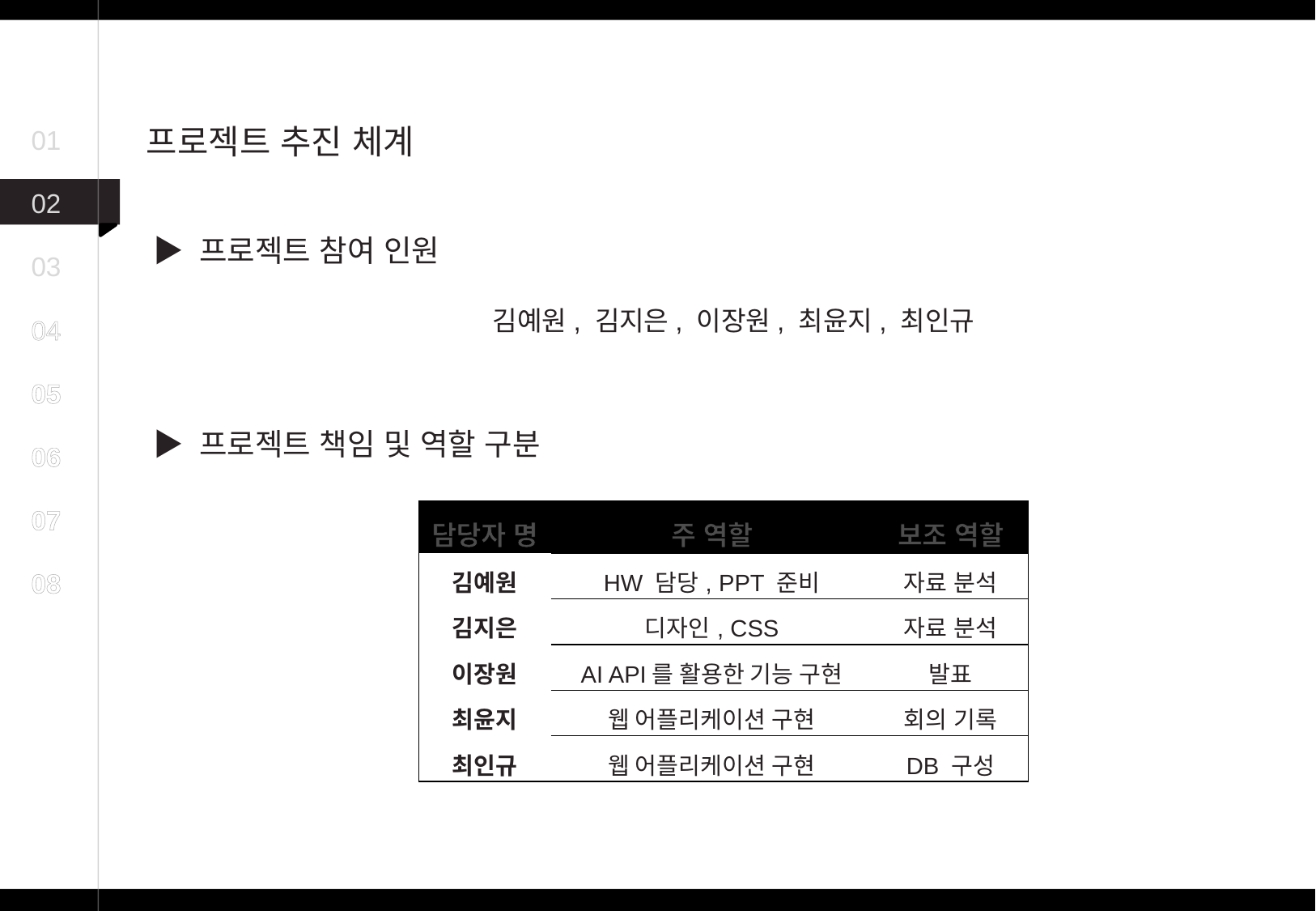

프로젝트 추진 체계
01

02
▶ 프로젝트 참여 인원
김예원, 김지은, 이장원, 최윤지, 최인규
03
04
05
▶ 프로젝트 책임 및 역할 구분
06
07
| 담당자 명 | 주 역할 | 보조 역할 |
| --- | --- | --- |
| 김예원 | HW 담당, PPT 준비 | 자료 분석 |
| 김지은 | 디자인, CSS | 자료 분석 |
| 이장원 | AI API를 활용한 기능 구현 | 발표 |
| 최윤지 | 웹 어플리케이션 구현 | 회의 기록 |
| 최인규 | 웹 어플리케이션 구현 | DB 구성 |
08